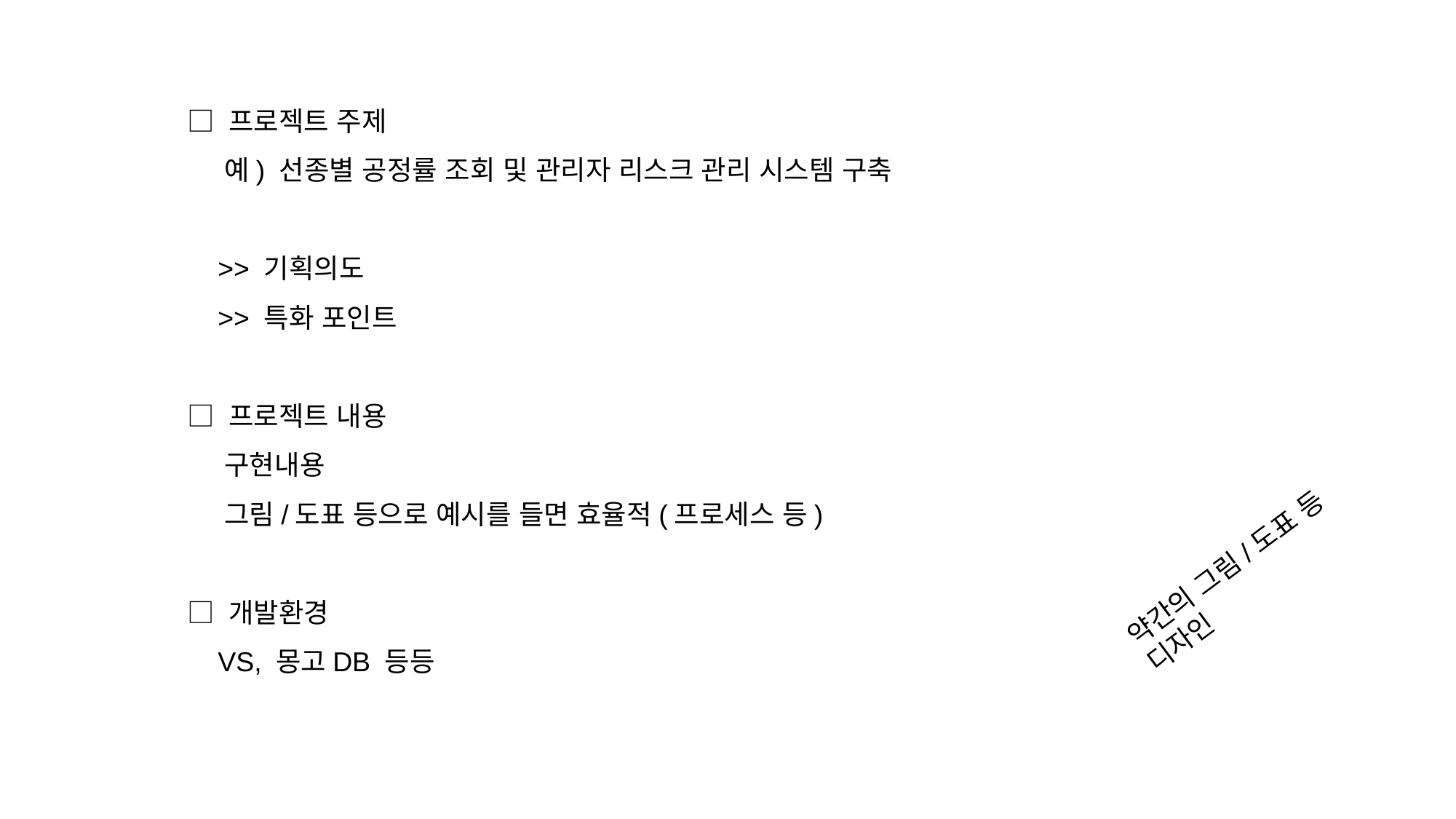

□ 프로젝트 주제
    예) 선종별 공정률 조회 및 관리자 리스크 관리 시스템 구축

    >> 기획의도
    >> 특화 포인트

□ 프로젝트 내용
    구현내용
    그림/도표 등으로 예시를 들면 효율적(프로세스 등)

□ 개발환경
    VS, 몽고DB 등등
약간의 그림/도표 등 디자인